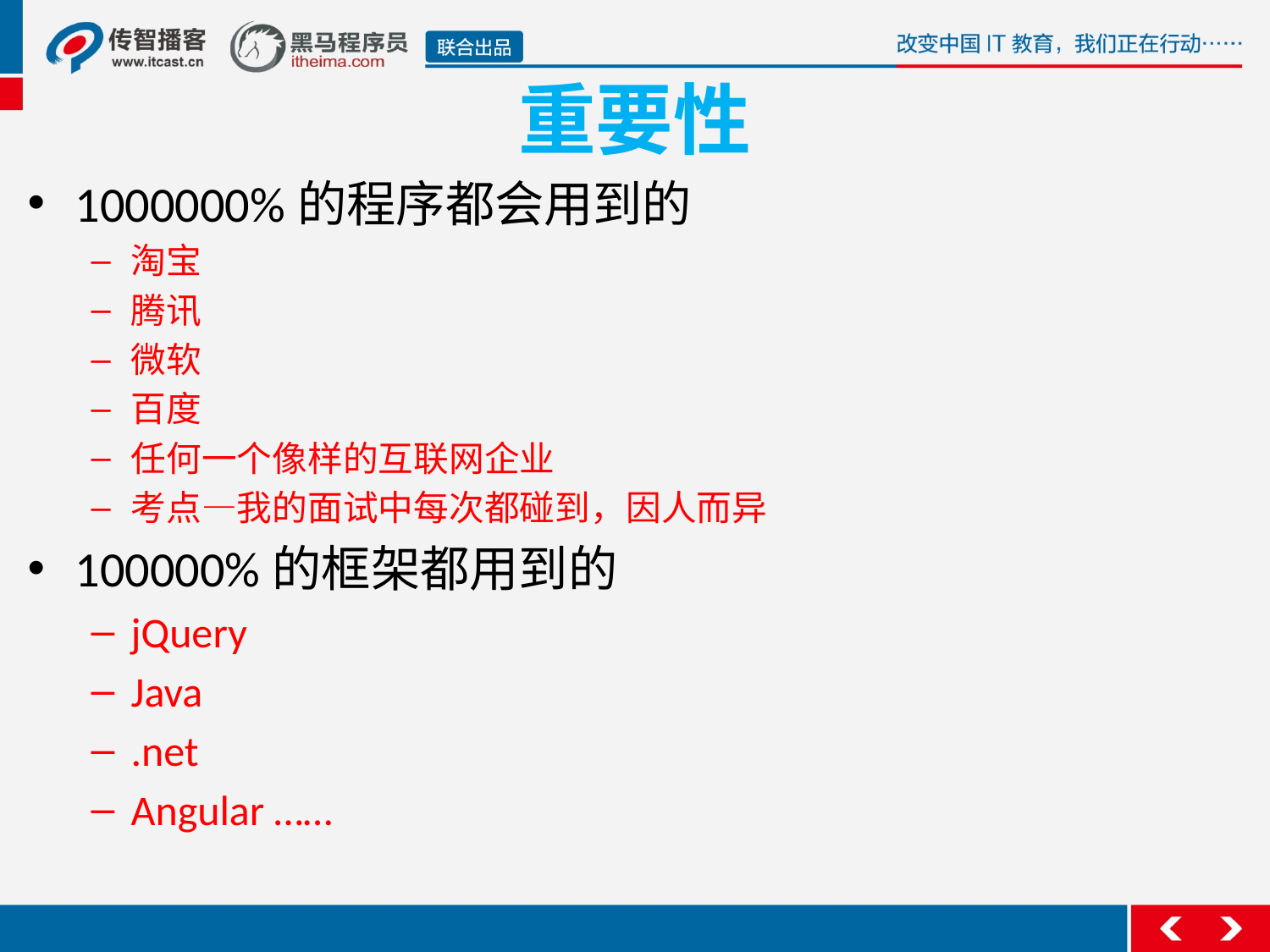

# 重要性
1000000%的程序都会用到的
淘宝
腾讯
微软
百度
任何一个像样的互联网企业
考点—我的面试中每次都碰到，因人而异
100000%的框架都用到的
jQuery
Java
.net
Angular ……